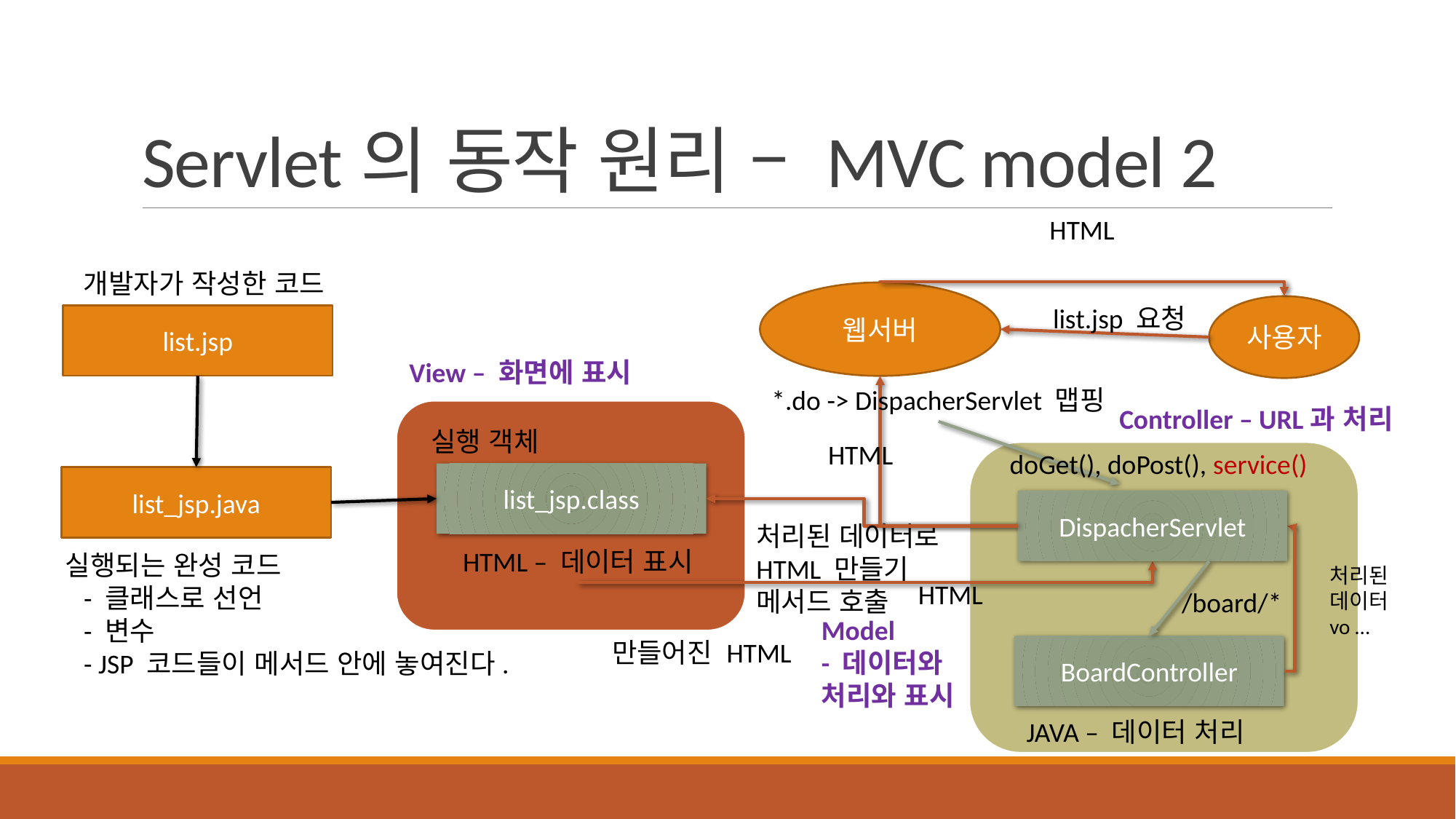

# Servlet의 동작 원리 – MVC model 2
HTML
개발자가 작성한 코드
웹서버
list.jsp 요청
사용자
list.jsp
View – 화면에 표시
*.do -> DispacherServlet 맵핑
Controller – URL과 처리

실행 객체
HTML

doGet(), doPost(), service()
list_jsp.class
list_jsp.java
DispacherServlet
처리된 데이터로
HTML 만들기
메서드 호출
HTML – 데이터 표시
실행되는 완성 코드
   - 클래스로 선언
   - 변수
   - JSP 코드들이 메서드 안에 놓여진다.
처리된
데이터
vo …
HTML
/board/*
Model
- 데이터와 처리와 표시
만들어진 HTML
BoardController
JAVA – 데이터 처리